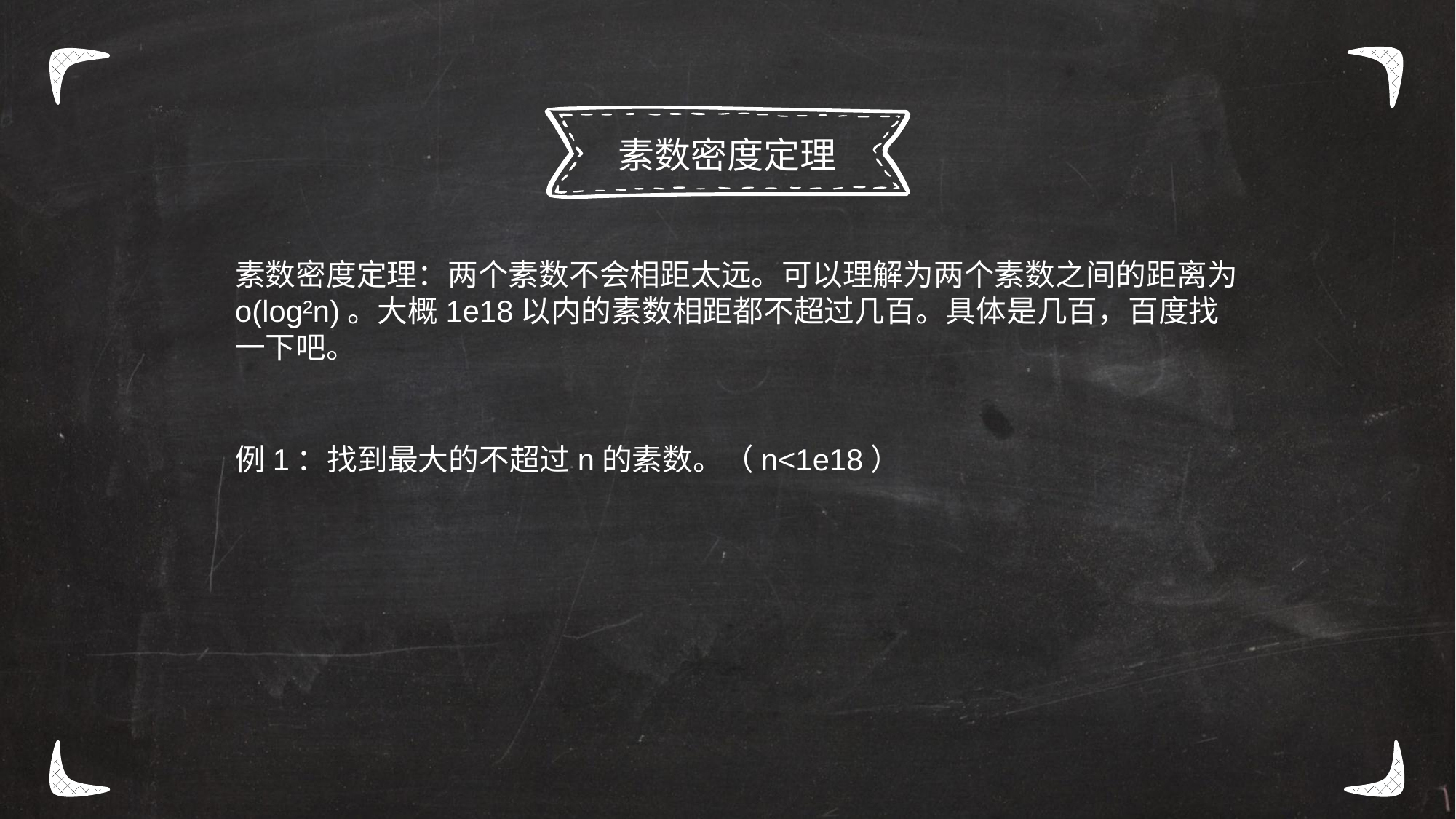

素数密度定理
素数密度定理：两个素数不会相距太远。可以理解为两个素数之间的距离为o(log²n)。大概1e18以内的素数相距都不超过几百。具体是几百，百度找一下吧。
例1：找到最大的不超过n的素数。（n<1e18）